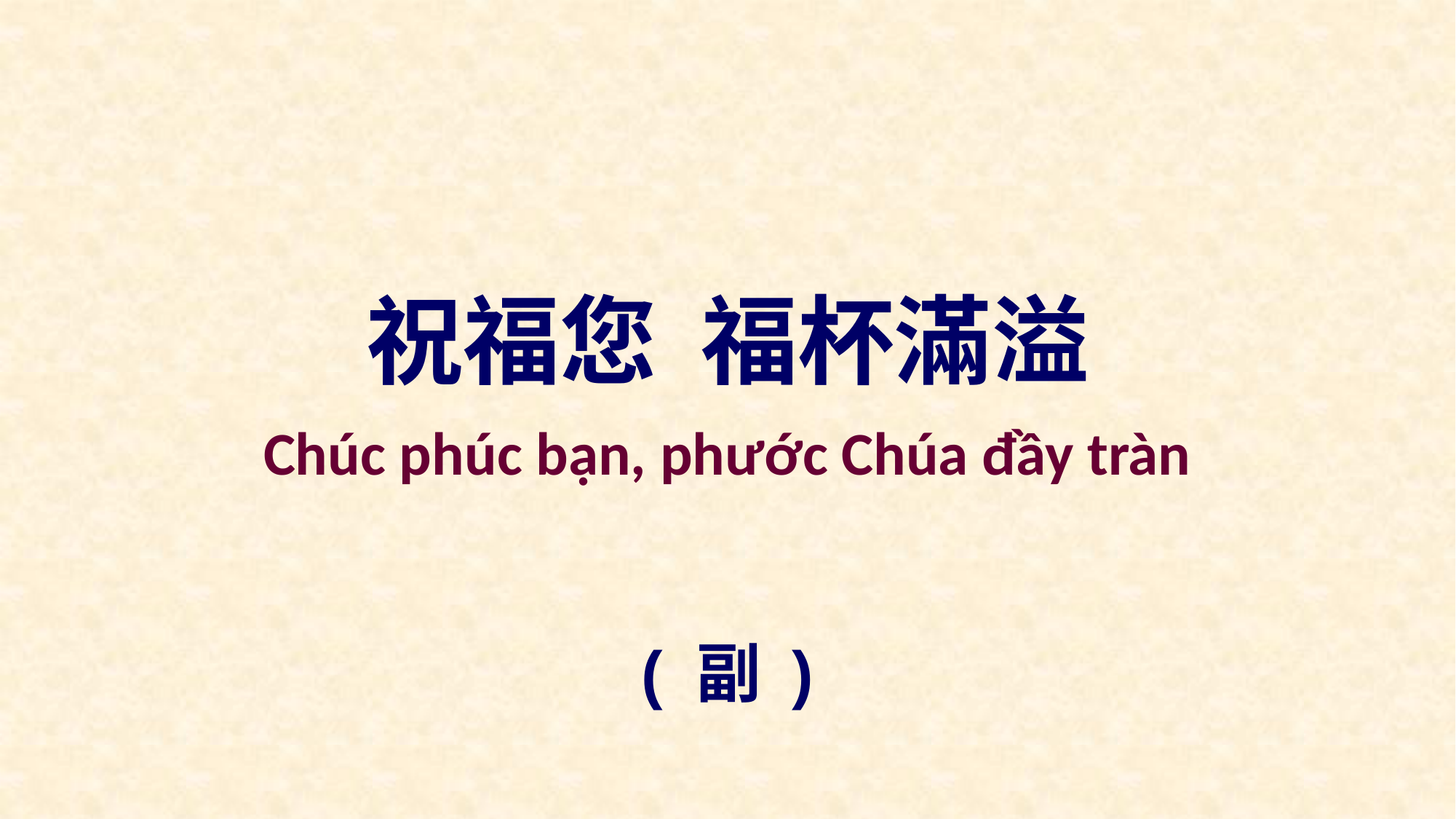

祝福您  福杯滿溢
Chúc phúc bạn, phước Chúa đầy tràn
( 副 )